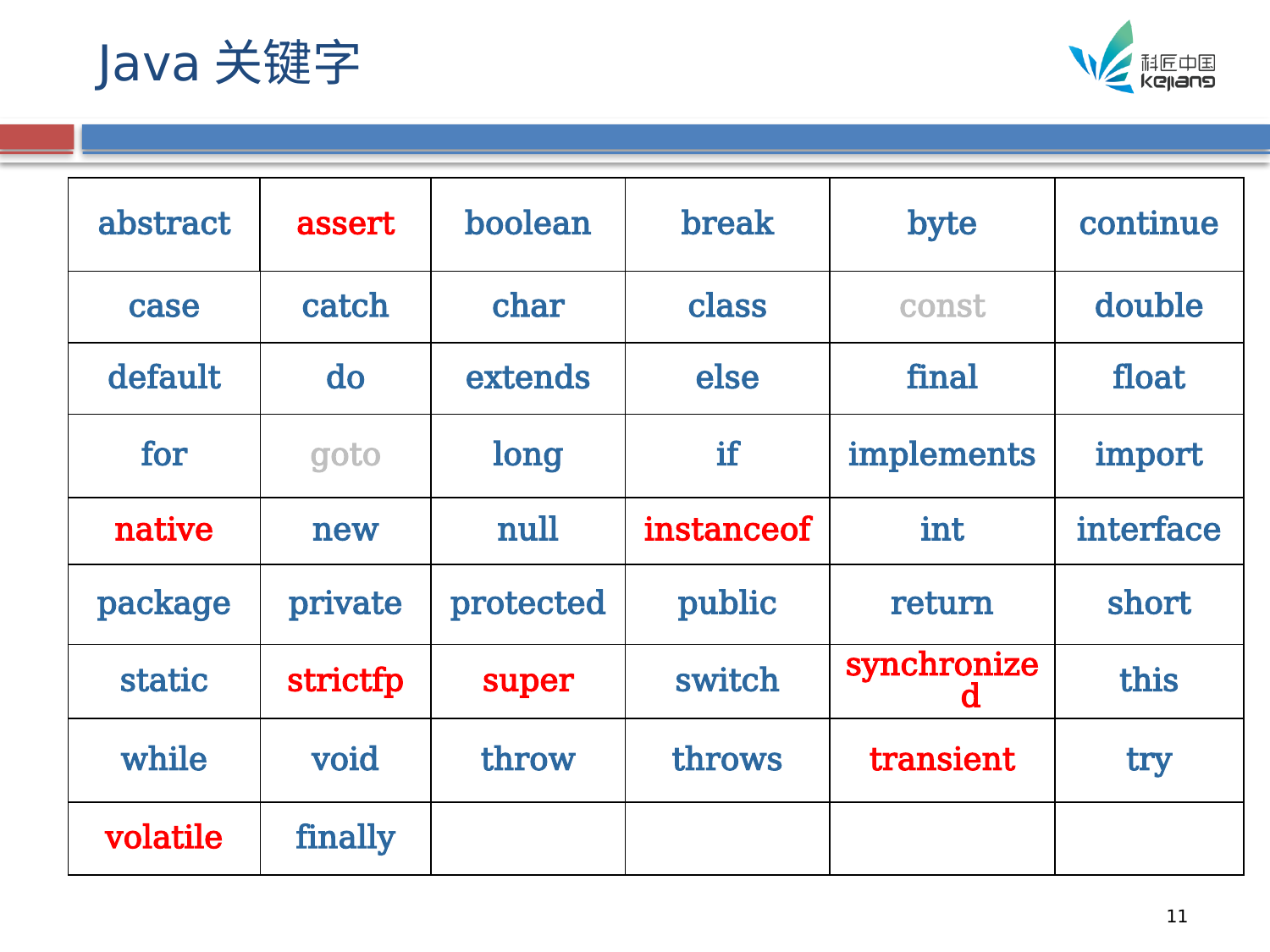

# Java关键字
| abstract | assert | boolean | break | byte | continue |
| --- | --- | --- | --- | --- | --- |
| case | catch | char | class | const | double |
| default | do | extends | else | final | float |
| for | goto | long | if | implements | import |
| native | new | null | instanceof | int | interface |
| package | private | protected | public | return | short |
| static | strictfp | super | switch | synchronized | this |
| while | void | throw | throws | transient | try |
| volatile | finally |  |  |  |  |
11